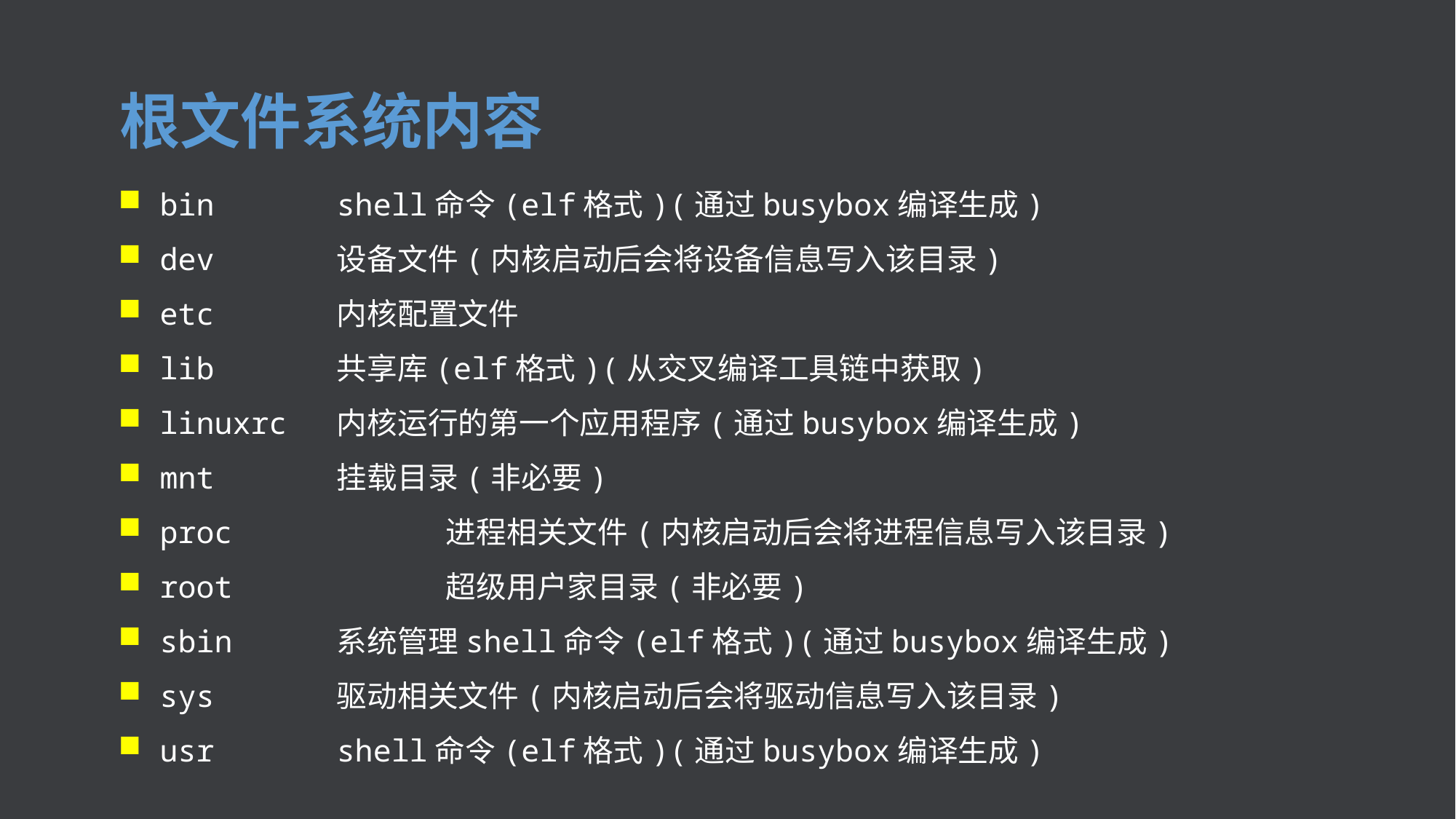

根文件系统内容
 bin		shell命令(elf格式)(通过busybox编译生成)
 dev		设备文件(内核启动后会将设备信息写入该目录)
 etc		内核配置文件
 lib		共享库(elf格式)(从交叉编译工具链中获取)
 linuxrc	内核运行的第一个应用程序(通过busybox编译生成)
 mnt		挂载目录(非必要)
 proc		进程相关文件(内核启动后会将进程信息写入该目录)
 root		超级用户家目录(非必要)
 sbin   	系统管理shell命令(elf格式)(通过busybox编译生成)
 sys		驱动相关文件(内核启动后会将驱动信息写入该目录)
 usr		shell命令(elf格式)(通过busybox编译生成)